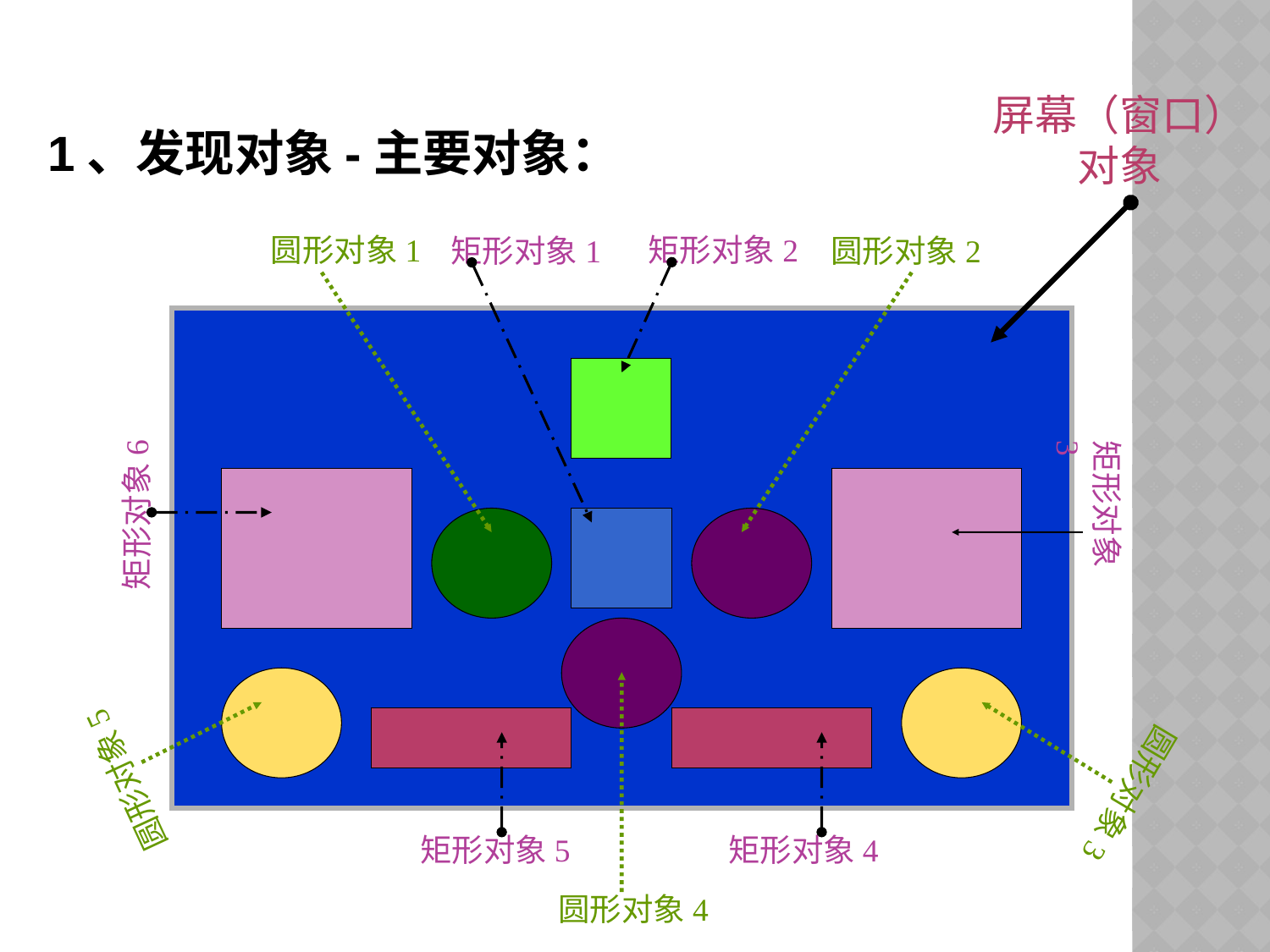

屏幕（窗口）对象
1、发现对象-主要对象：

圆形对象1
矩形对象2
矩形对象1
圆形对象2

矩形对象6
矩形对象3

圆形对象5
圆形对象3
矩形对象5
矩形对象4
圆形对象4